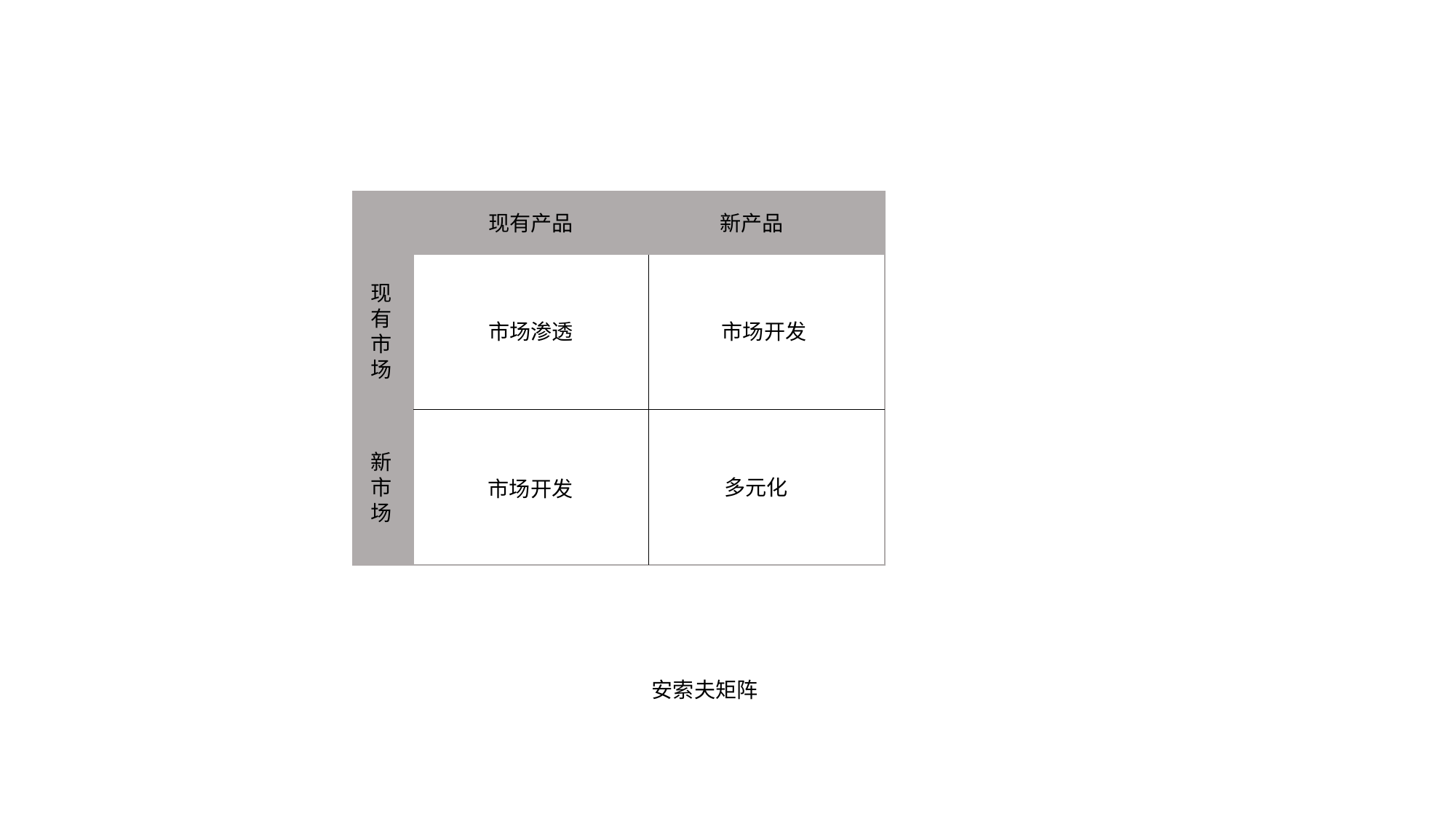

现有产品
新产品

现有市场
市场渗透
市场开发
新市场
多元化
市场开发
安索夫矩阵